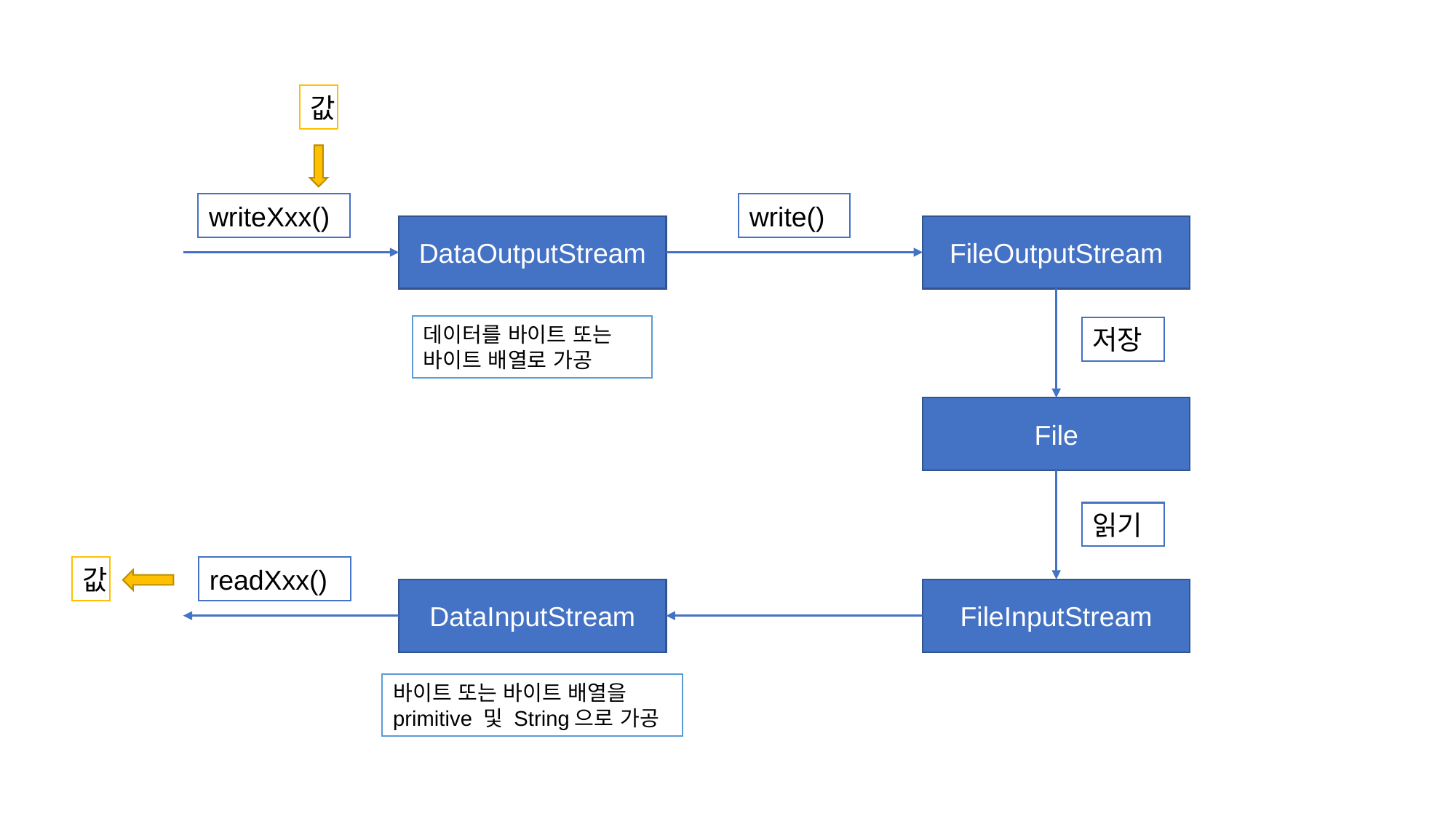

값

writeXxx()
write()
DataOutputStream
FileOutputStream
데이터를 바이트 또는 바이트 배열로 가공
저장
File
읽기
값
readXxx()

DataInputStream
FileInputStream
바이트 또는 바이트 배열을 primitive 및 String으로 가공